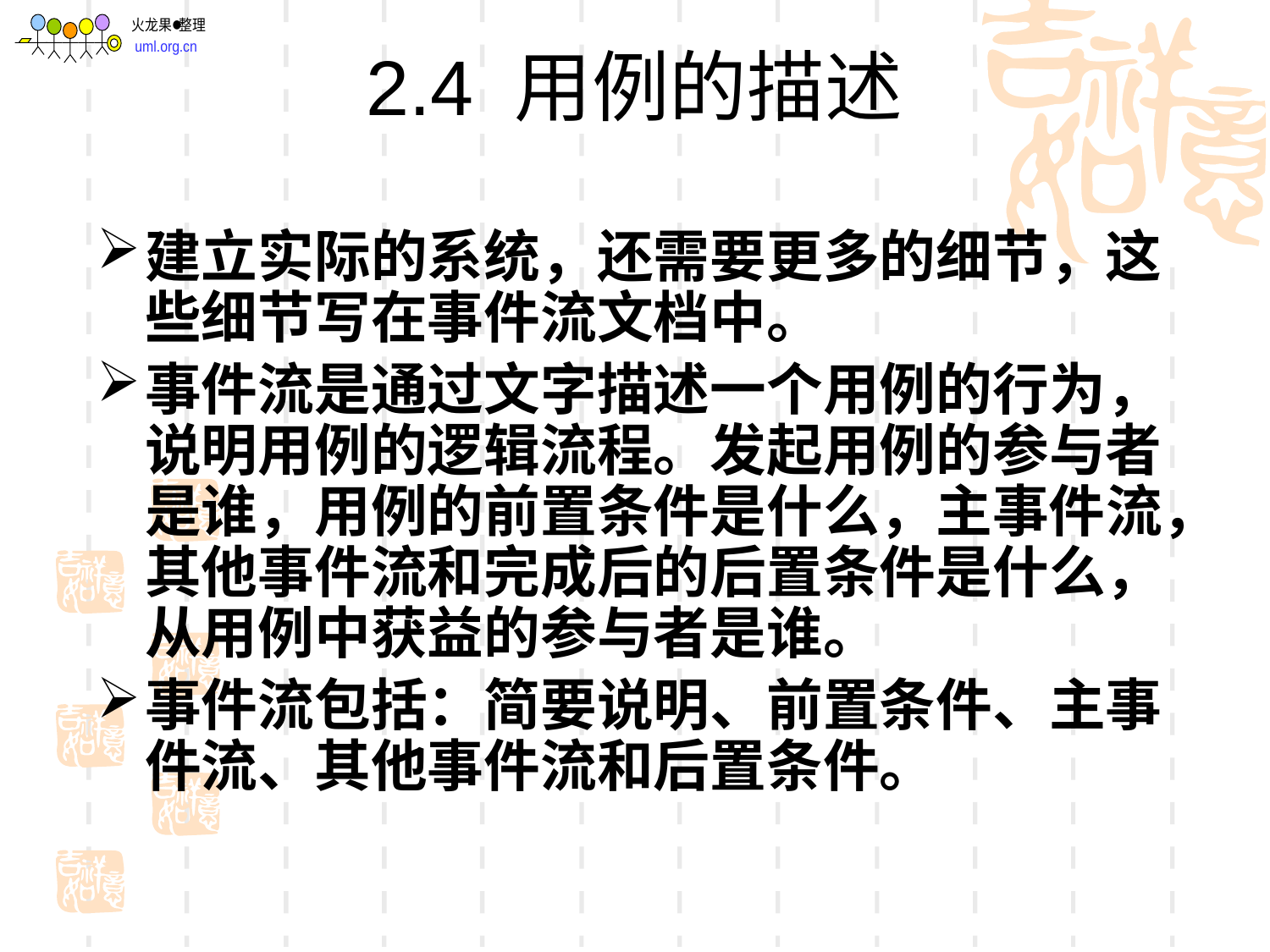

# 2.4 用例的描述
建立实际的系统，还需要更多的细节，这些细节写在事件流文档中。
事件流是通过文字描述一个用例的行为，说明用例的逻辑流程。发起用例的参与者是谁，用例的前置条件是什么，主事件流，其他事件流和完成后的后置条件是什么，从用例中获益的参与者是谁。
事件流包括：简要说明、前置条件、主事件流、其他事件流和后置条件。